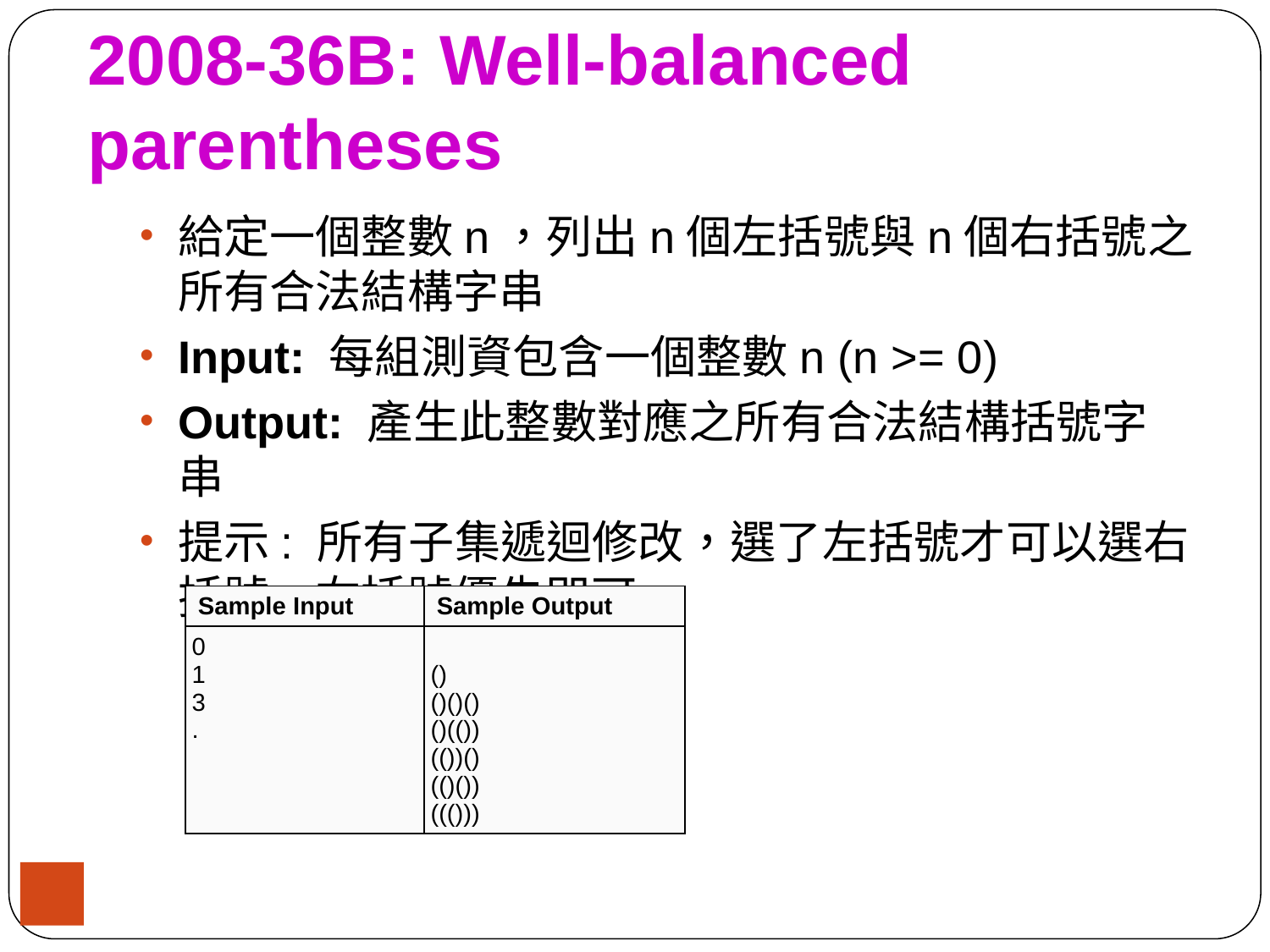

# 2008-36B: Well-balanced parentheses
給定一個整數n，列出n個左括號與n個右括號之所有合法結構字串
Input: 每組測資包含一個整數n (n >= 0)
Output: 產生此整數對應之所有合法結構括號字串
提示: 所有子集遞迴修改，選了左括號才可以選右括號，右括號優先即可
| Sample Input | Sample Output |
| --- | --- |
| 0 1 3 . | () ()()() ()(()) (())() (()()) ((())) |